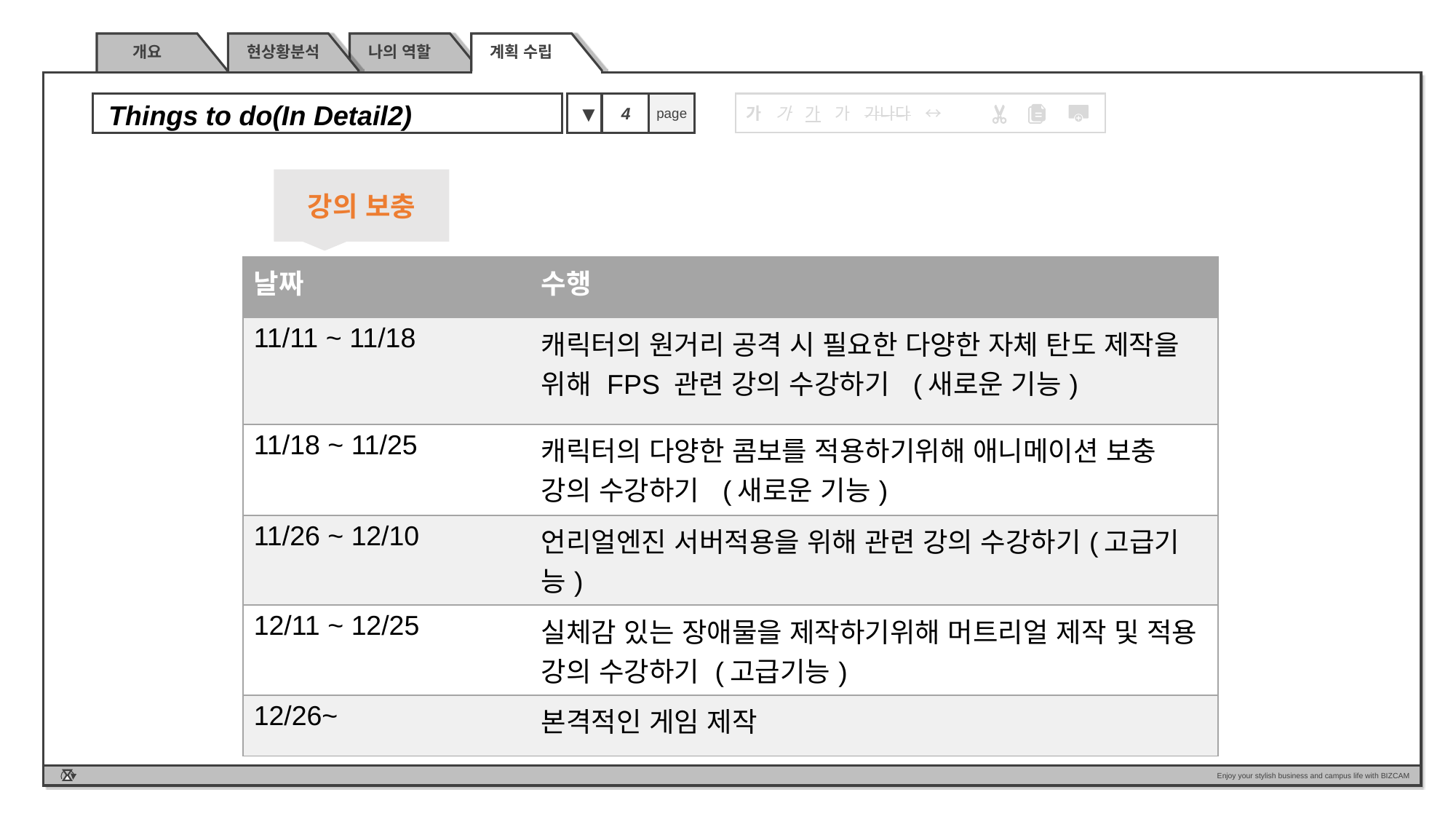

개요
 현상황분석
 나의 역할
 계획 수립

Things to do(In Detail2)
Things to do(In Detail)
▼
4
page
가   가   가   가   가나다   ↔

강의 보충
| 날짜 | 수행 |
| --- | --- |
| 11/11 ~ 11/18 | 캐릭터의 원거리 공격 시 필요한 다양한 자체 탄도 제작을 위해 FPS 관련 강의 수강하기  (새로운 기능) |
| 11/18 ~ 11/25 | 캐릭터의 다양한 콤보를 적용하기위해 애니메이션 보충 강의 수강하기  (새로운 기능) |
| 11/26 ~ 12/10 | 언리얼엔진 서버적용을 위해 관련 강의 수강하기(고급기능) |
| 12/11 ~ 12/25 | 실체감 있는 장애물을 제작하기위해 머트리얼 제작 및 적용 강의 수강하기 (고급기능) |
| 12/26~ | 본격적인 게임 제작 |
Enjoy your stylish business and campus life with BIZCAM